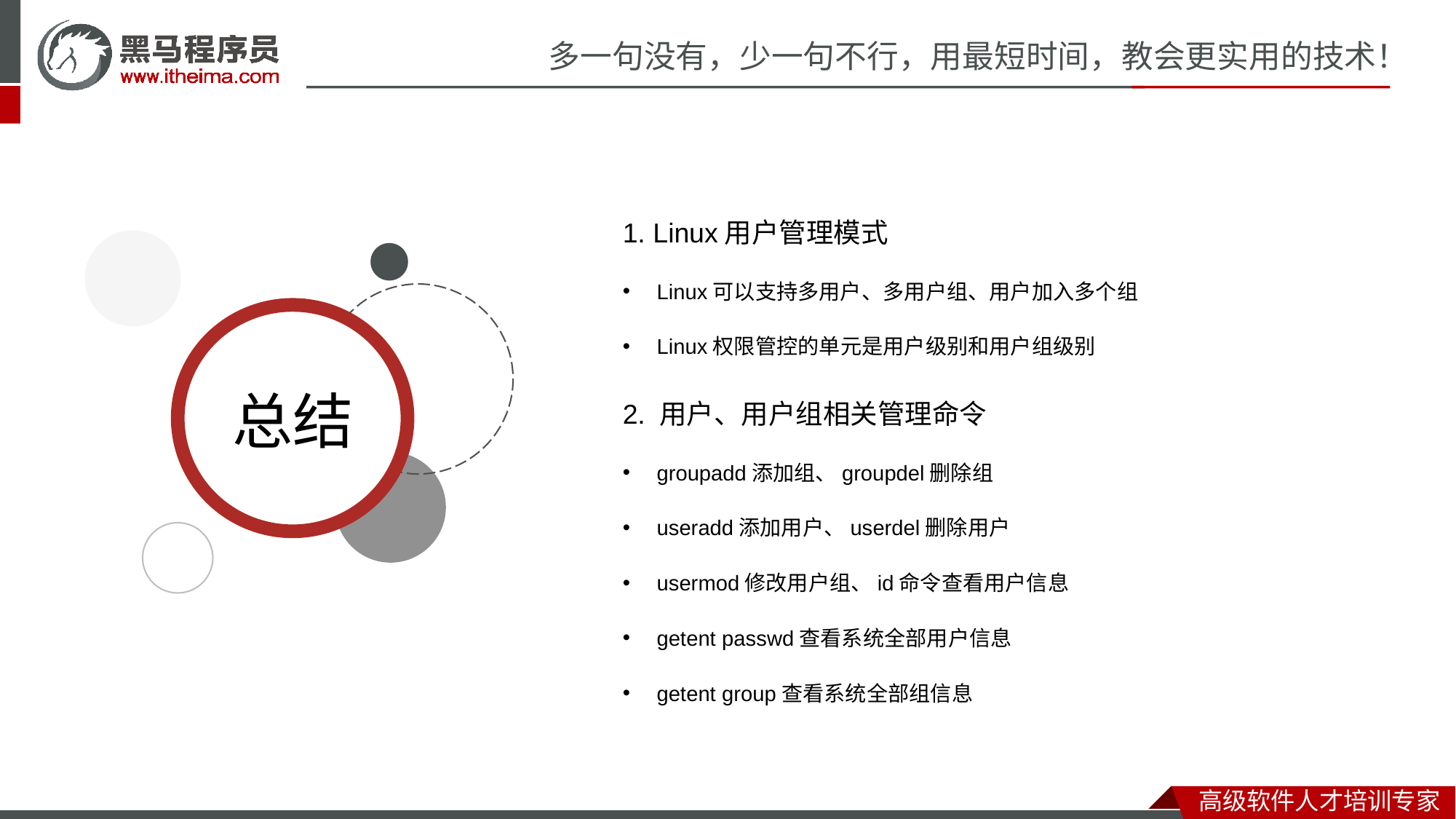

1. Linux用户管理模式
Linux可以支持多用户、多用户组、用户加入多个组
Linux权限管控的单元是用户级别和用户组级别
2. 用户、用户组相关管理命令
groupadd添加组、groupdel删除组
useradd添加用户、userdel删除用户
usermod修改用户组、id命令查看用户信息
getent passwd查看系统全部用户信息
getent group查看系统全部组信息